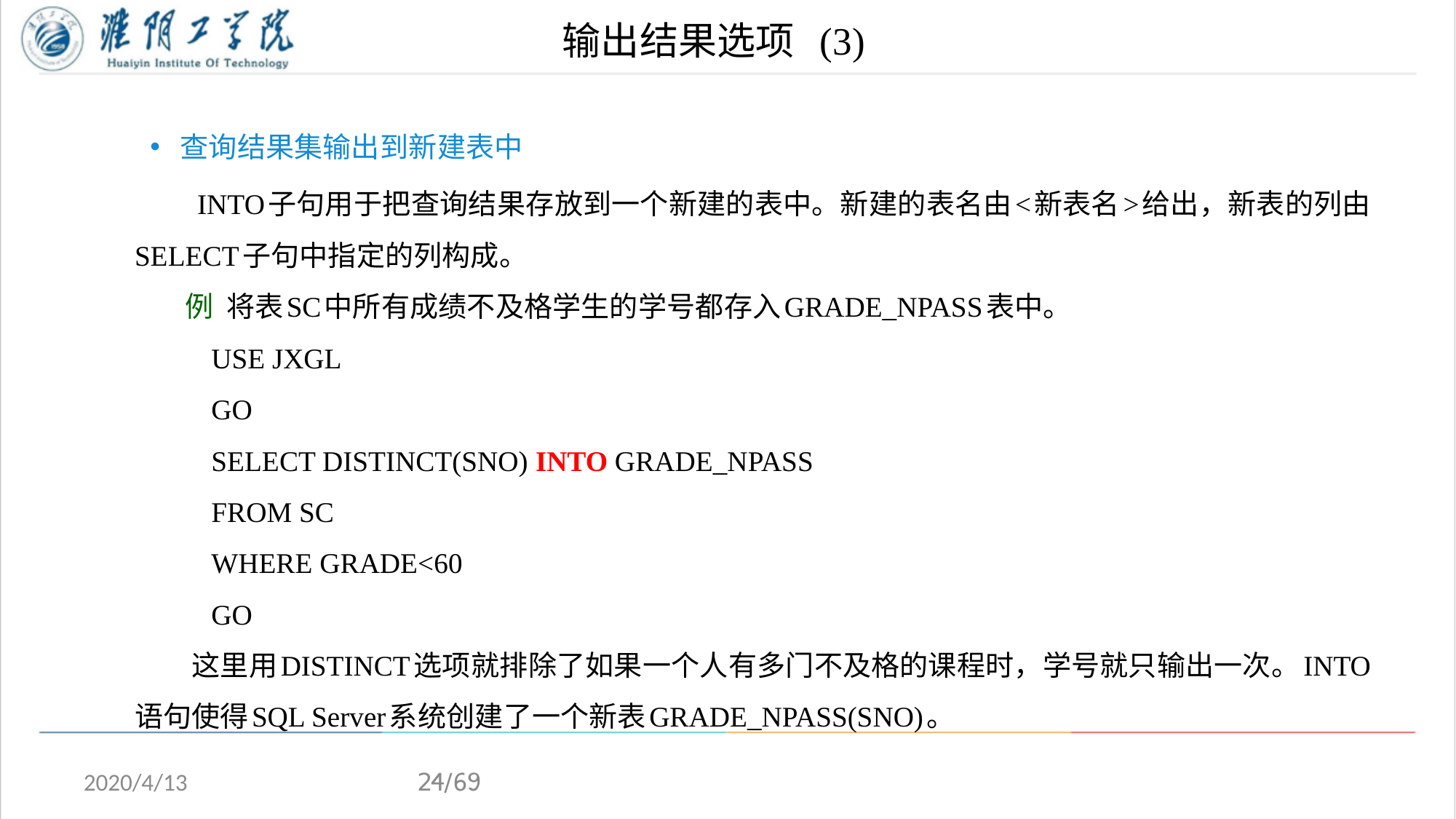

# 输出结果选项 (3)
查询结果集输出到新建表中
   INTO子句用于把查询结果存放到一个新建的表中。新建的表名由<新表名>给出，新表的列由SELECT子句中指定的列构成。
 例  将表SC中所有成绩不及格学生的学号都存入GRADE_NPASS表中。
     USE JXGL
     GO
     SELECT DISTINCT(SNO) INTO GRADE_NPASS
     FROM SC
     WHERE GRADE<60
     GO
  这里用DISTINCT选项就排除了如果一个人有多门不及格的课程时，学号就只输出一次。INTO语句使得SQL Server系统创建了一个新表GRADE_NPASS(SNO)。
24/69
2020/4/13